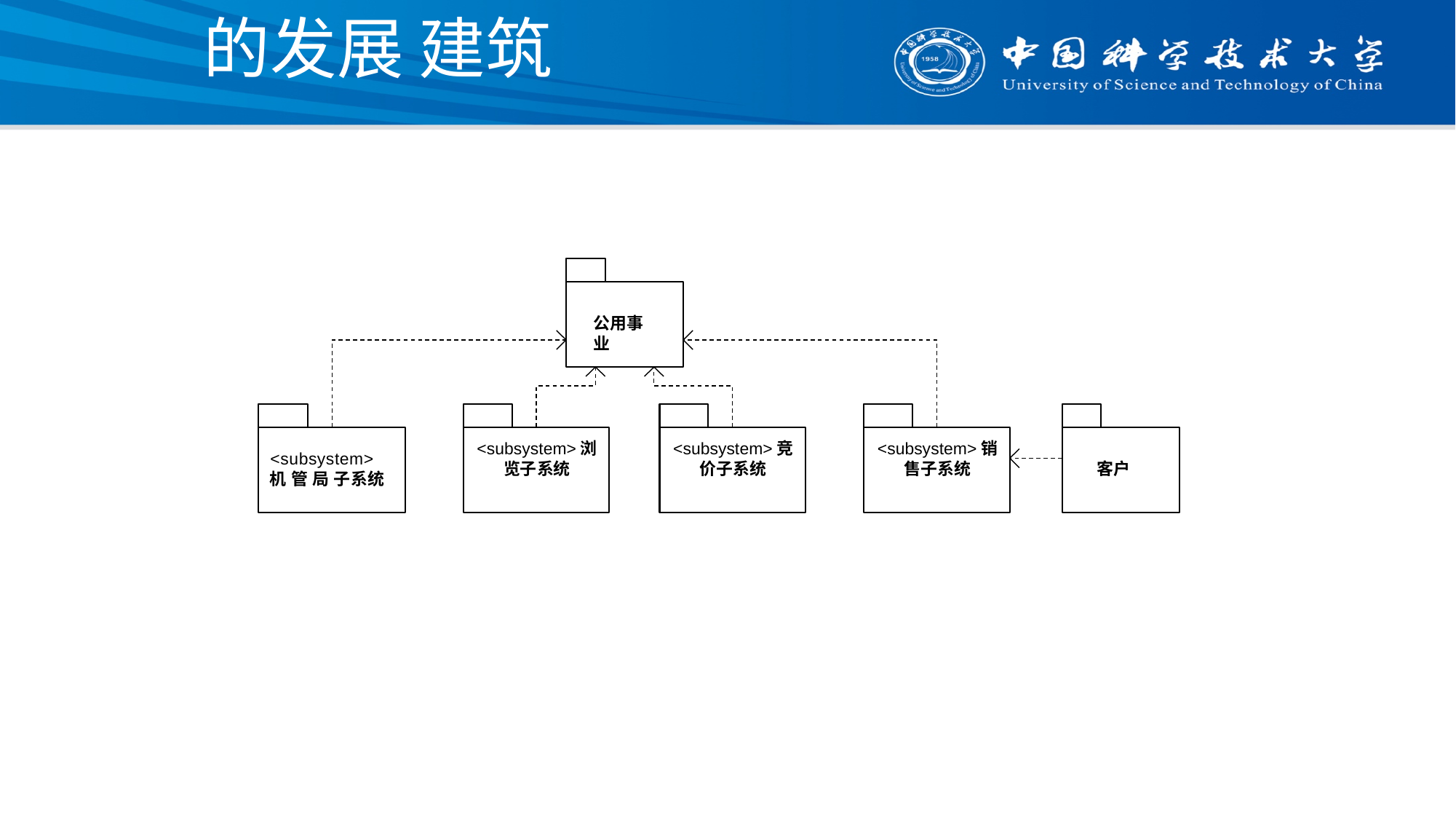

# 的发展 建筑

公用事业

<subsystem>浏览子系统
<subsystem>竞价子系统
<subsystem>销售子系统
<subsystem>
机 管 局 子系统

客户
19